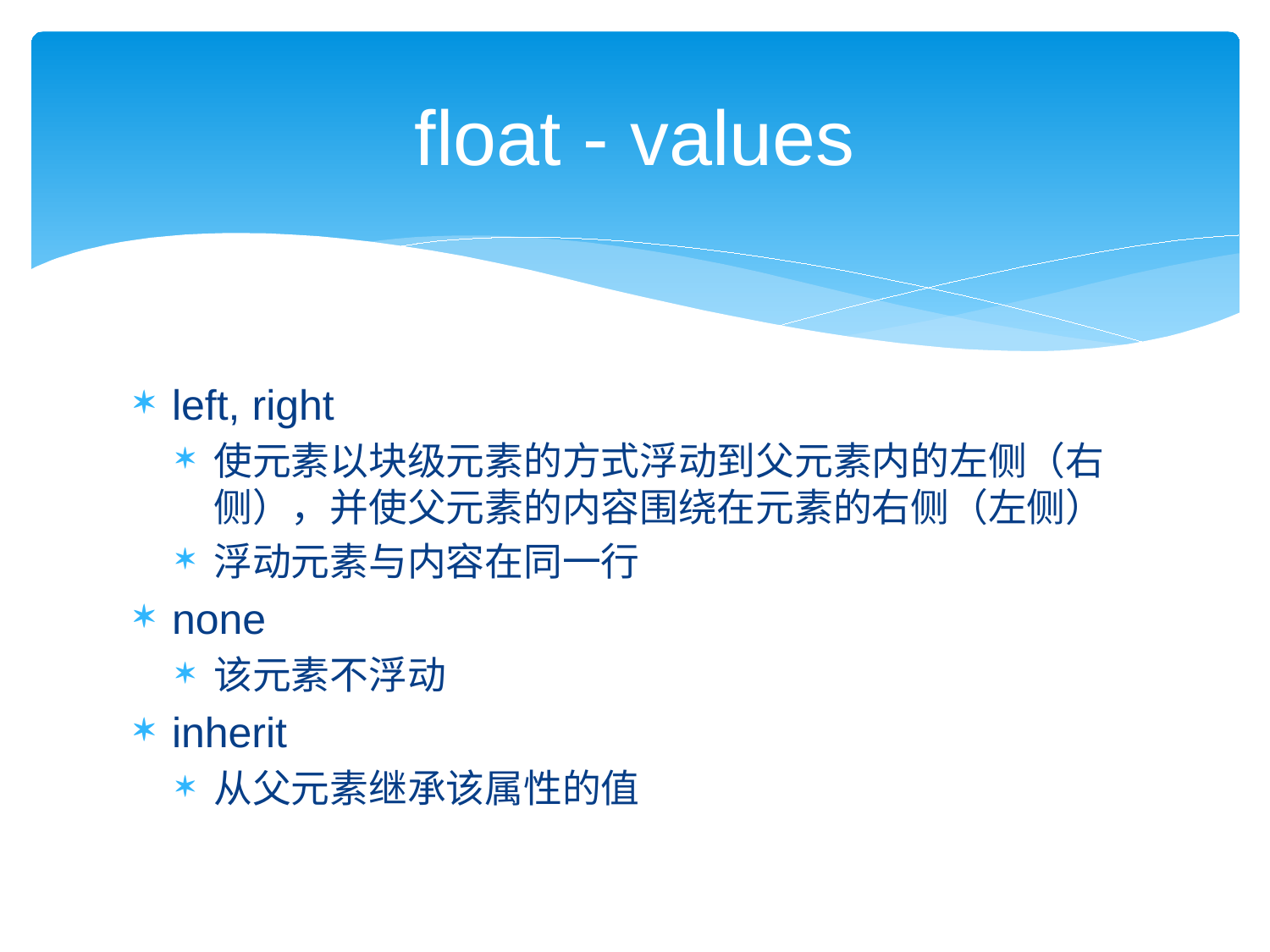

# float - values
left, right
使元素以块级元素的方式浮动到父元素内的左侧（右侧），并使父元素的内容围绕在元素的右侧（左侧）
浮动元素与内容在同一行
none
该元素不浮动
inherit
从父元素继承该属性的值